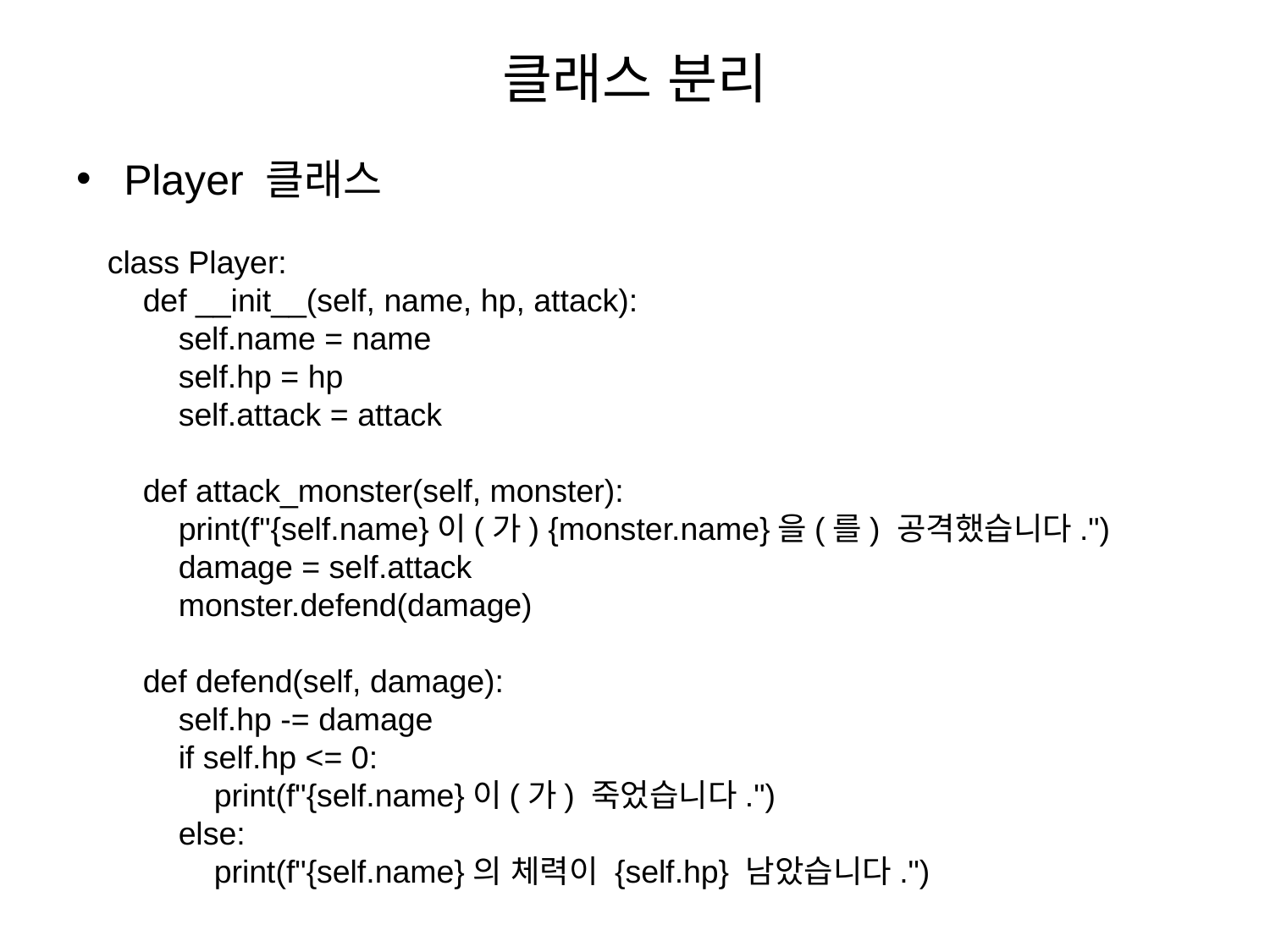

# 클래스 분리
Player 클래스
class Player:
    def __init__(self, name, hp, attack):
        self.name = name
        self.hp = hp
        self.attack = attack

    def attack_monster(self, monster):
        print(f"{self.name}이(가) {monster.name}을(를) 공격했습니다.")
        damage = self.attack
        monster.defend(damage)

    def defend(self, damage):
        self.hp -= damage
        if self.hp <= 0:
            print(f"{self.name}이(가) 죽었습니다.")
        else:
            print(f"{self.name}의 체력이 {self.hp} 남았습니다.")